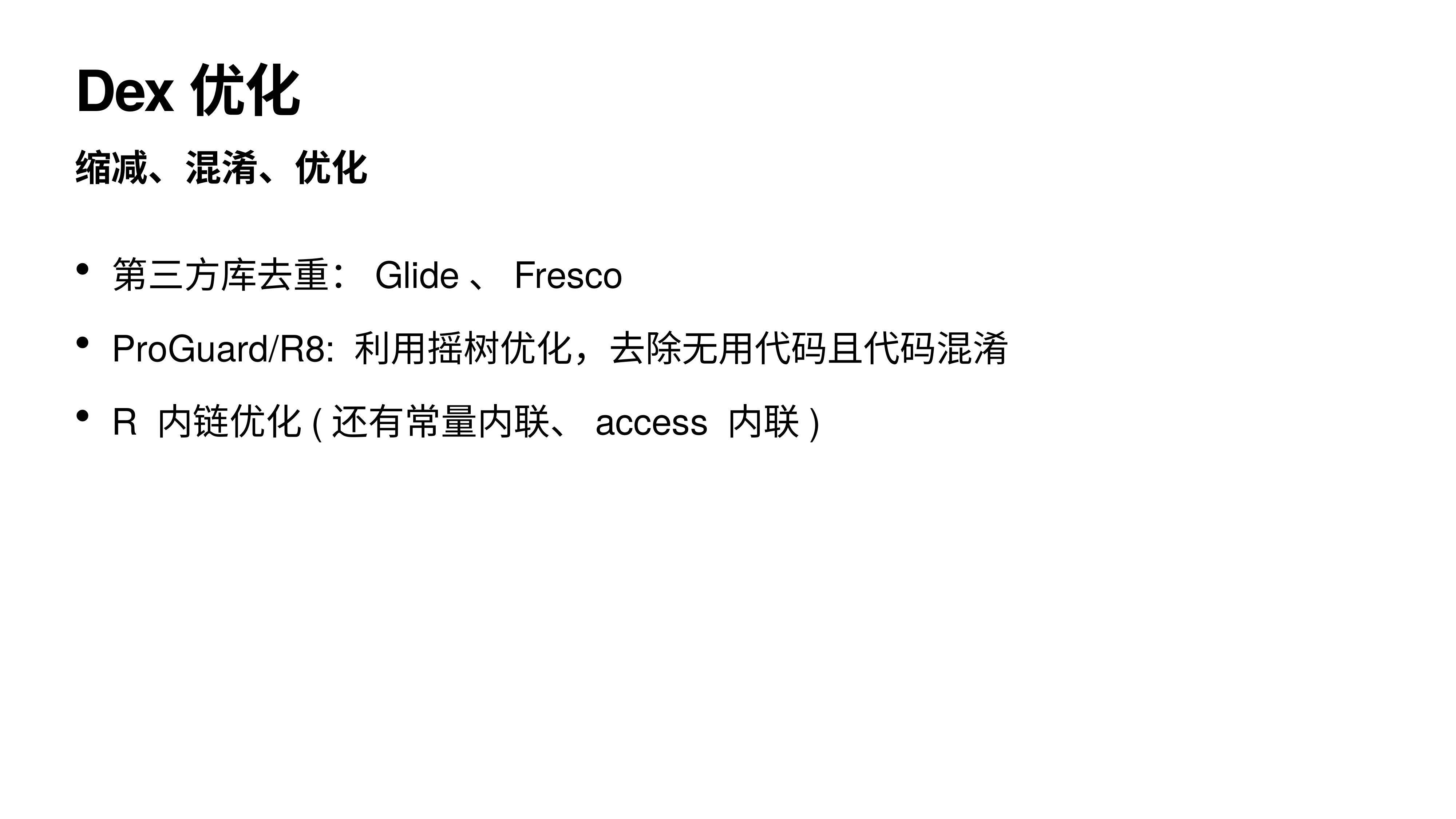

# Dex优化
缩减、混淆、优化
第三方库去重：Glide、Fresco
ProGuard/R8: 利用摇树优化，去除无用代码且代码混淆
R 内链优化(还有常量内联、access 内联)